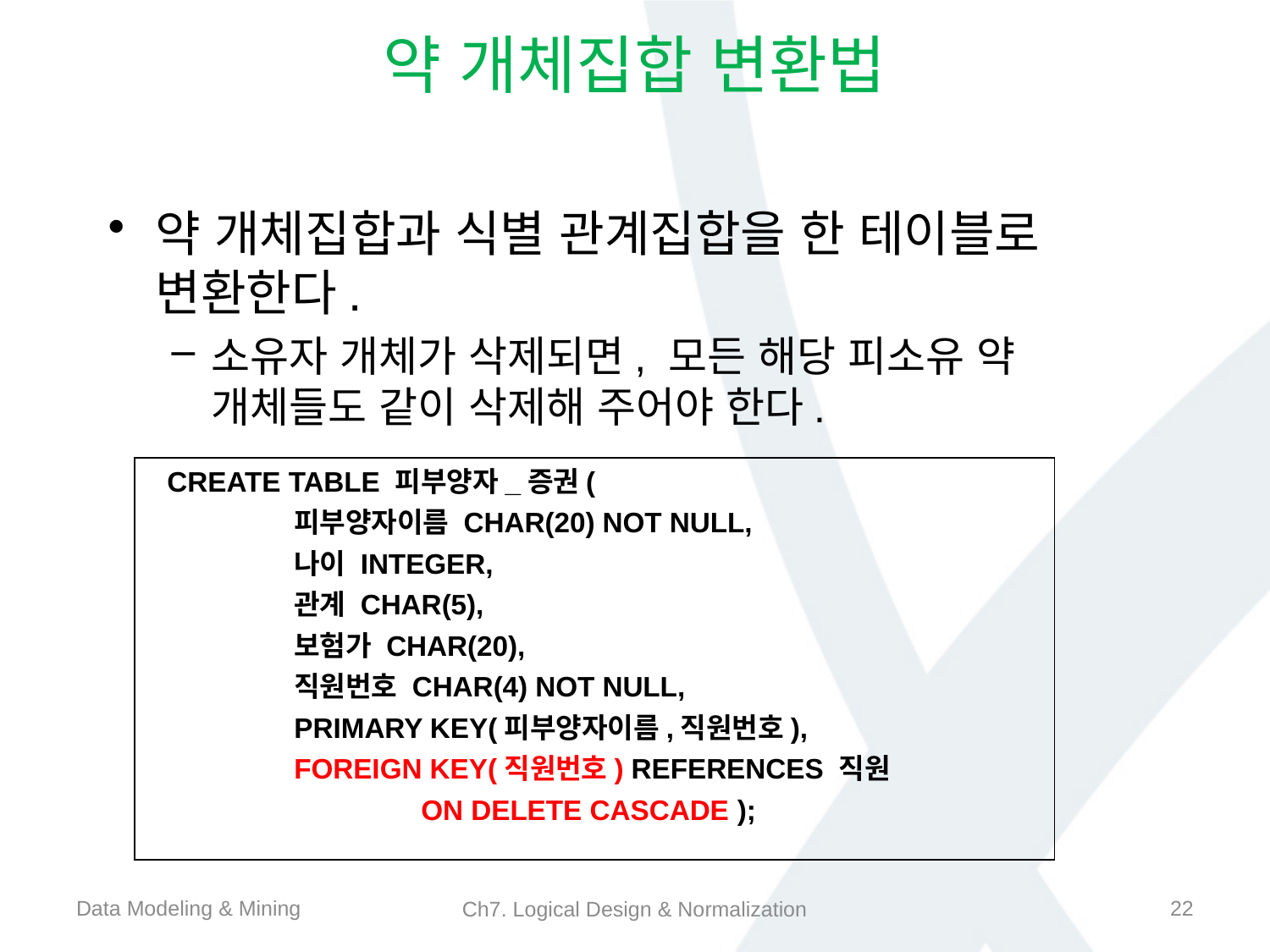

# 약 개체집합 변환법
약 개체집합과 식별 관계집합을 한 테이블로 변환한다.
소유자 개체가 삭제되면, 모든 해당 피소유 약 개체들도 같이 삭제해 주어야 한다.

CREATE TABLE 피부양자_증권(
	피부양자이름 CHAR(20) NOT NULL,
	나이 INTEGER,
	관계 CHAR(5),
	보험가 CHAR(20),
	직원번호 CHAR(4) NOT NULL,
	PRIMARY KEY(피부양자이름,직원번호),
	FOREIGN KEY(직원번호) REFERENCES 직원
		ON DELETE CASCADE );
Data Modeling & Mining
22
Ch7. Logical Design & Normalization